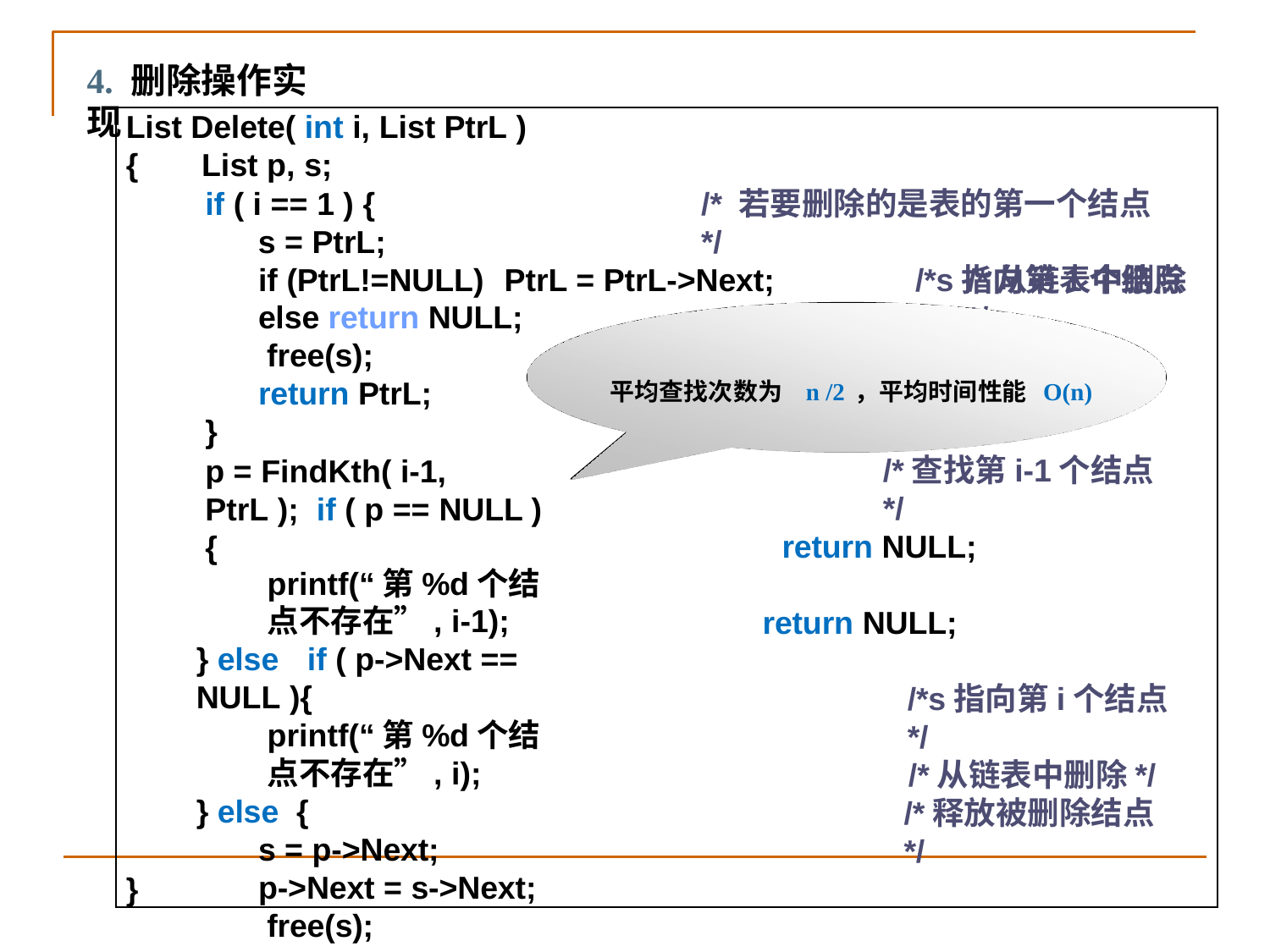

# 4. 删除操作实现
List Delete( int i, List PtrL )

{	List p, s;
if ( i == 1 ) {
s = PtrL;
/* 若要删除的是表的第一个结点 */
/*s指向第1个结点*/
if (PtrL!=NULL)	PtrL = PtrL->Next;
/*从链表中删除*/
else return NULL;  free(s);
return PtrL;

平均查找次数为n /2，平均时间性能 O(n)

/*释放被删除结点 */
}
p = FindKth( i-1, PtrL );  if ( p == NULL ) {
printf(“第%d个结点不存在”, i-1);
} else	if ( p->Next == NULL ){
printf(“第%d个结点不存在”, i);
} else {
s = p->Next;
p->Next = s->Next;  free(s);
return PtrL;
}
/*查找第i-1个结点*/
return NULL;
return NULL;
/*s指向第i个结点*/
/*从链表中删除*/
/*释放被删除结点 */
}